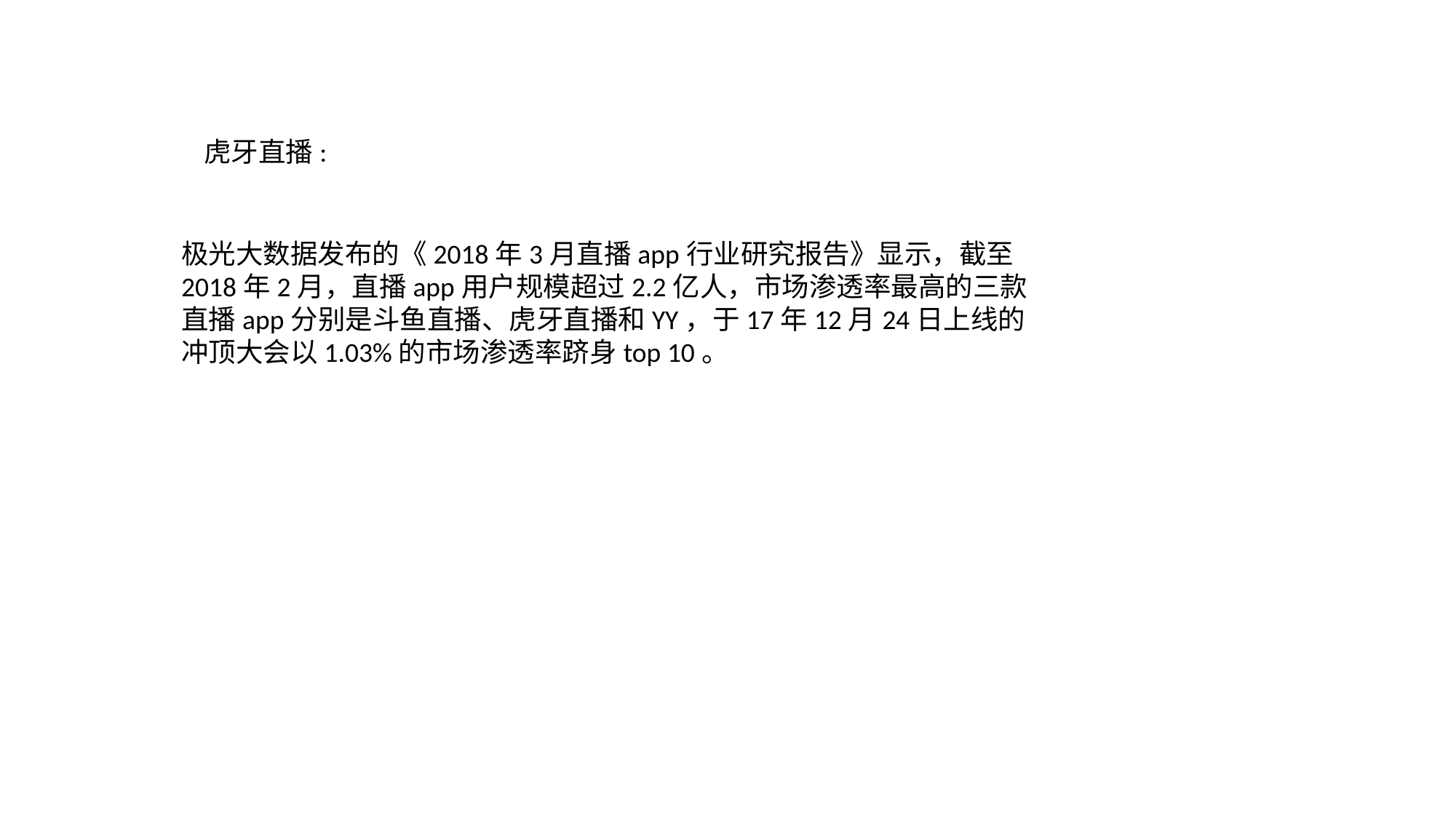

虎牙直播:
极光大数据发布的《2018年3月直播app行业研究报告》显示，截至2018年2月，直播app用户规模超过2.2亿人，市场渗透率最高的三款直播app分别是斗鱼直播、虎牙直播和YY，于17年12月24日上线的冲顶大会以1.03%的市场渗透率跻身top 10。